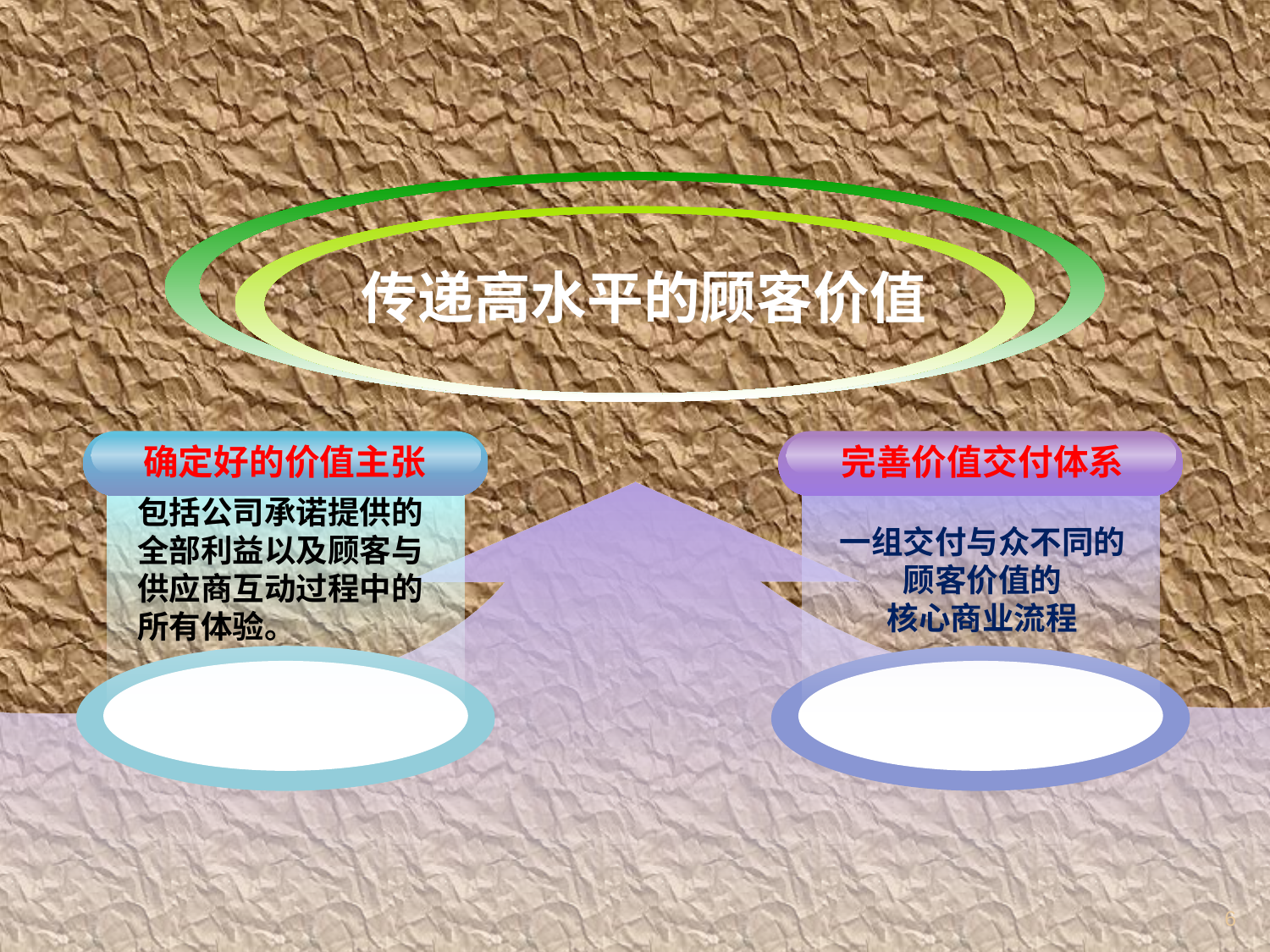

传递高水平的顾客价值

确定好的价值主张
完善价值交付体系

包括公司承诺提供的全部利益以及顾客与供应商互动过程中的所有体验。
一组交付与众不同的
顾客价值的
核心商业流程

6